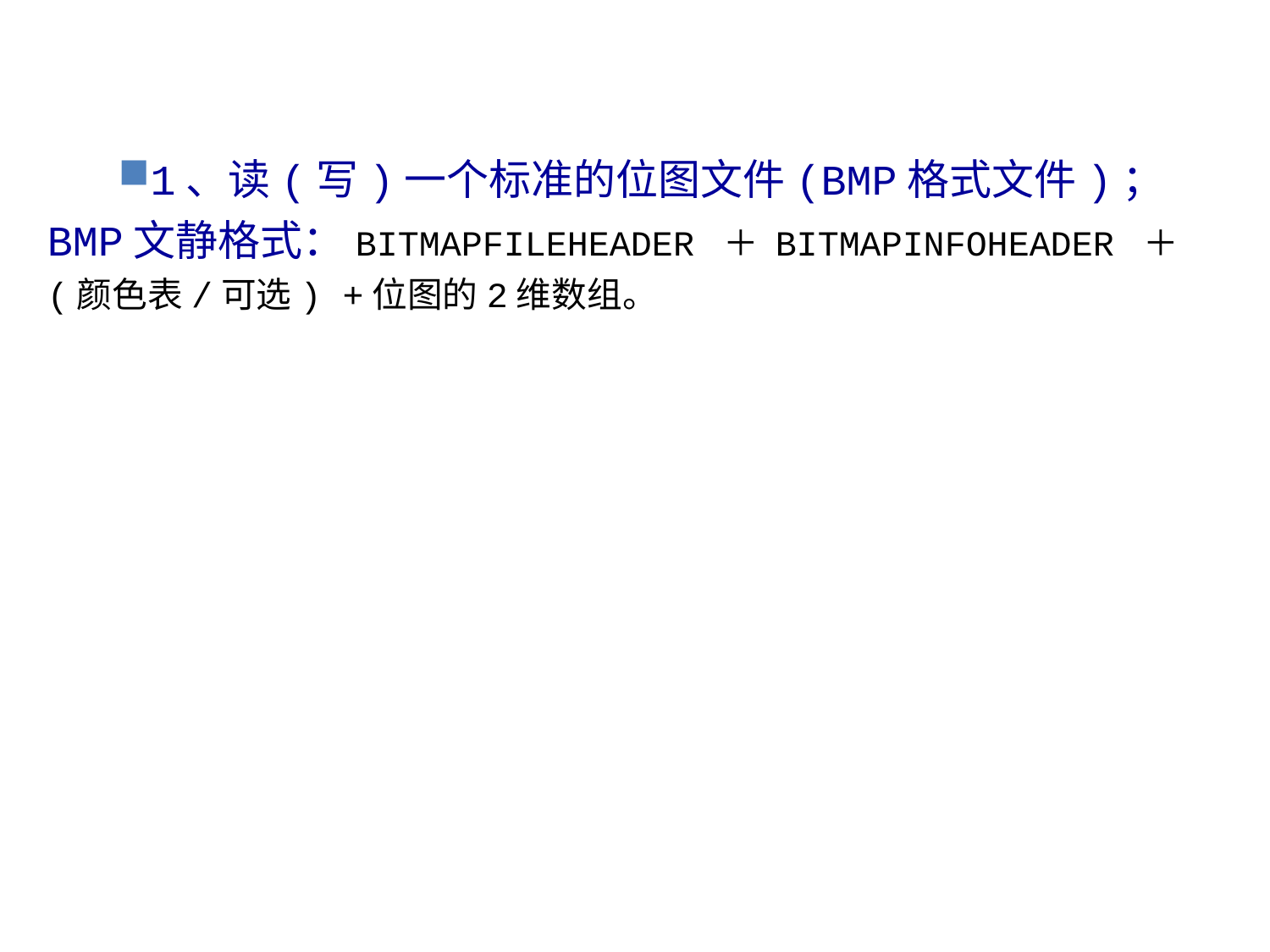

作业
1、读(写)一个标准的位图文件(BMP格式文件)；BMP文静格式：BITMAPFILEHEADER ＋ BITMAPINFOHEADER ＋ (颜色表/可选) +位图的2维数组。